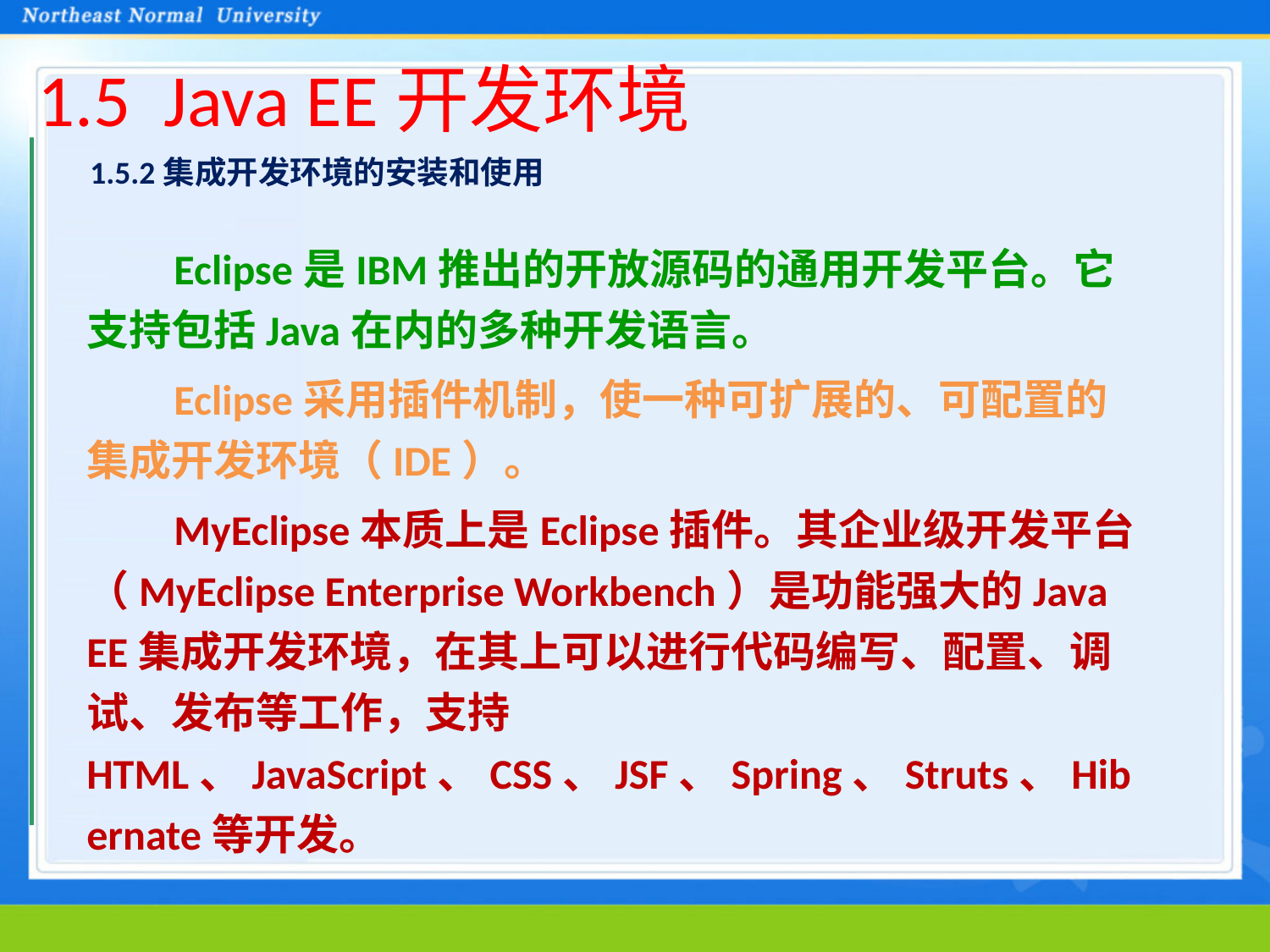

# 1.5  Java EE开发环境
1.5.2集成开发环境的安装和使用
Eclipse是IBM推出的开放源码的通用开发平台。它支持包括Java在内的多种开发语言。
Eclipse采用插件机制，使一种可扩展的、可配置的集成开发环境（IDE）。
MyEclipse本质上是Eclipse插件。其企业级开发平台（MyEclipse Enterprise Workbench）是功能强大的Java EE集成开发环境，在其上可以进行代码编写、配置、调试、发布等工作，支持HTML、JavaScript、CSS、JSF、Spring、Struts、Hibernate等开发。